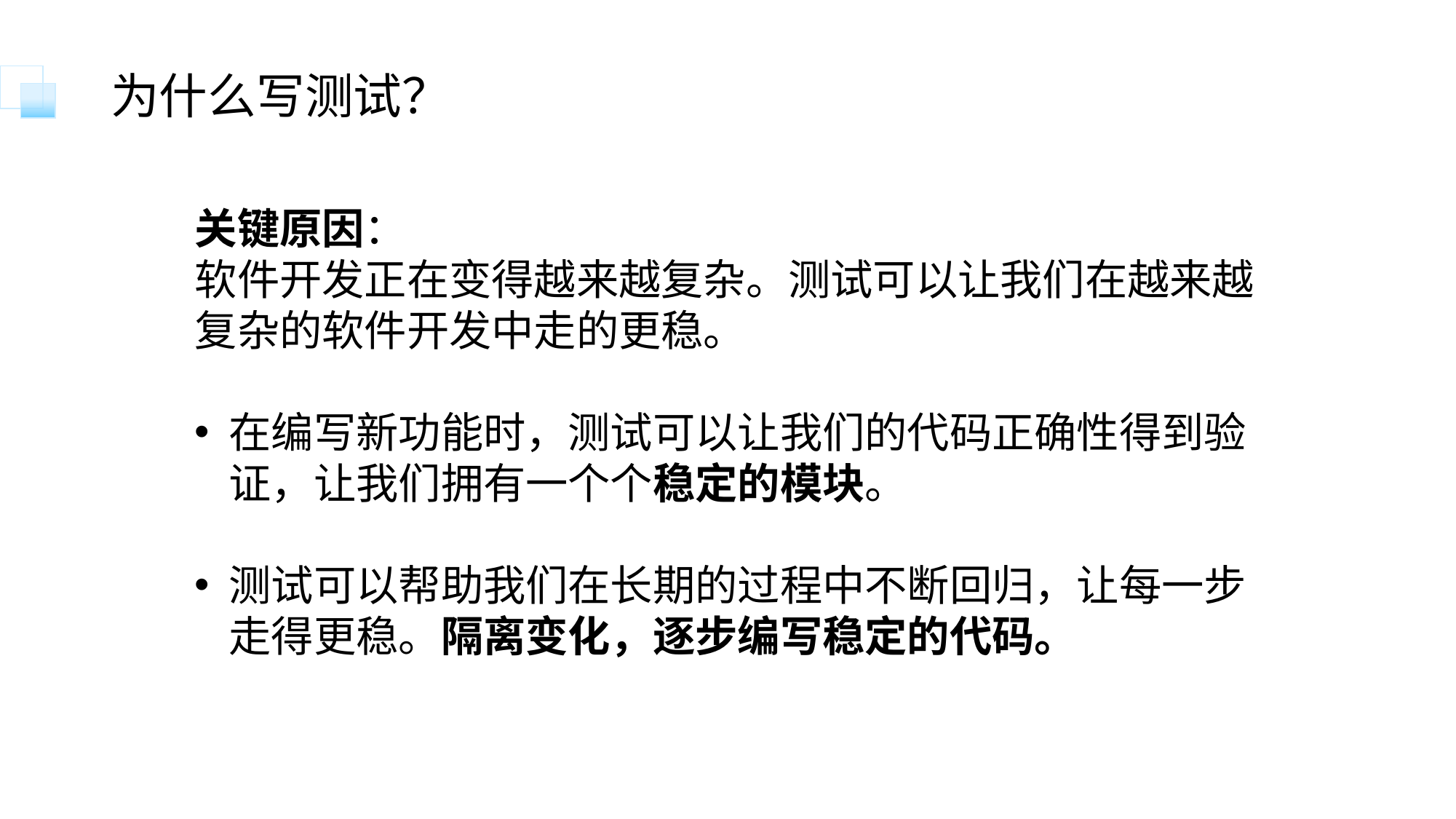

# 为什么写测试？
关键原因：
软件开发正在变得越来越复杂。测试可以让我们在越来越复杂的软件开发中走的更稳。

在编写新功能时，测试可以让我们的代码正确性得到验证，让我们拥有一个个稳定的模块。

测试可以帮助我们在长期的过程中不断回归，让每一步走得更稳。隔离变化，逐步编写稳定的代码。